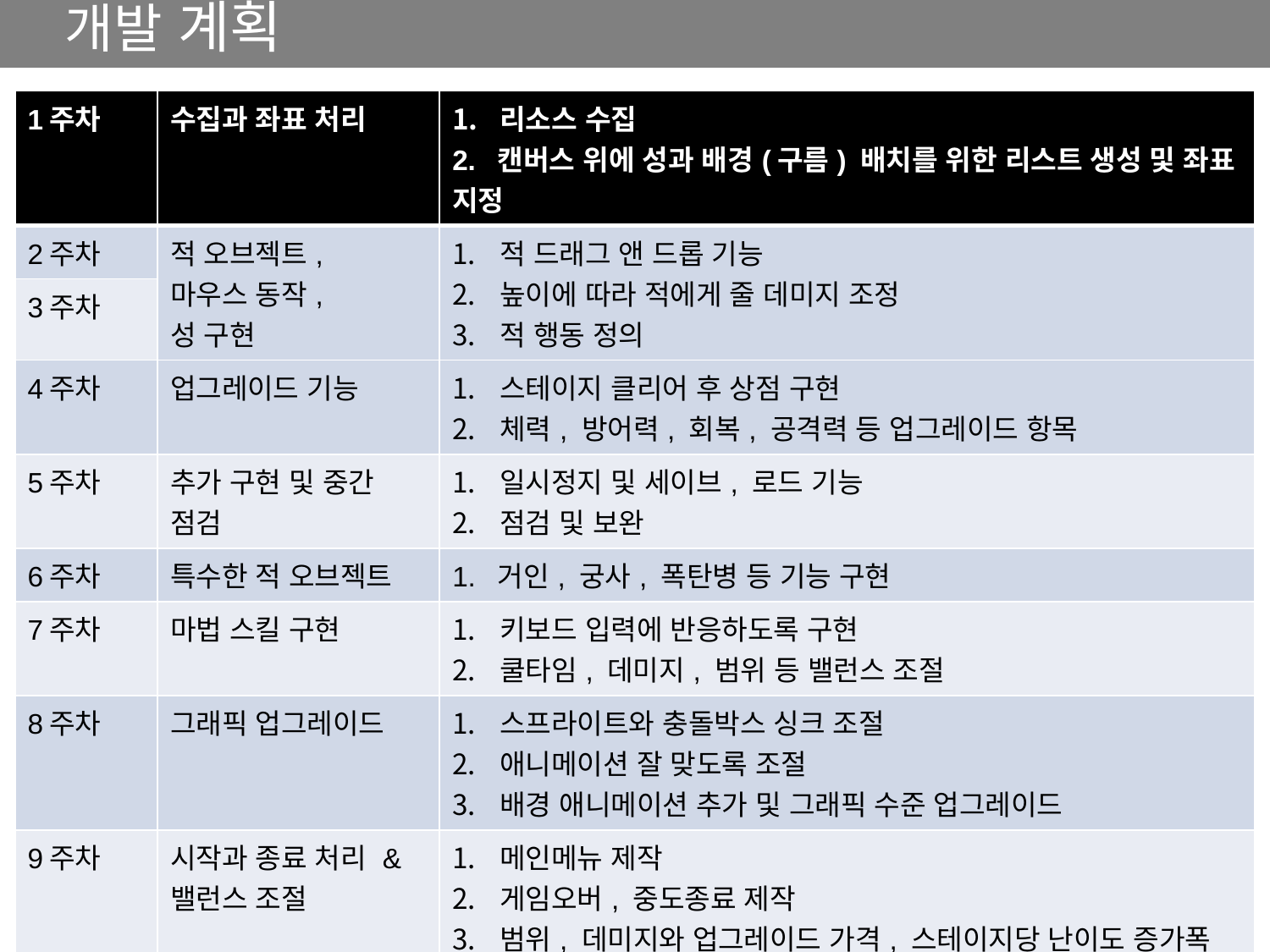

# 개발 계획

| 1주차 | 수집과 좌표 처리 | 리소스 수집 2. 캔버스 위에 성과 배경(구름) 배치를 위한 리스트 생성 및 좌표 지정 |
| --- | --- | --- |
| 2주차 | 적 오브젝트, 마우스 동작, 성 구현 | 적 드래그 앤 드롭 기능 높이에 따라 적에게 줄 데미지 조정 적 행동 정의 |
| 3주차 |  |  |
| 4주차 | 업그레이드 기능 | 스테이지 클리어 후 상점 구현 체력, 방어력, 회복, 공격력 등 업그레이드 항목 |
| 5주차 | 추가 구현 및 중간 점검 | 일시정지 및 세이브, 로드 기능 점검 및 보완 |
| 6주차 | 특수한 적 오브젝트 | 1. 거인, 궁사, 폭탄병 등 기능 구현 |
| 7주차 | 마법 스킬 구현 | 키보드 입력에 반응하도록 구현 쿨타임, 데미지, 범위 등 밸런스 조절 |
| 8주차 | 그래픽 업그레이드 | 스프라이트와 충돌박스 싱크 조절 애니메이션 잘 맞도록 조절 배경 애니메이션 추가 및 그래픽 수준 업그레이드 |
| 9주차 | 시작과 종료 처리 & 밸런스 조절 | 메인메뉴 제작 게임오버, 중도종료 제작 범위, 데미지와 업그레이드 가격, 스테이지당 난이도 증가폭 등 최종 밸런스 조절 |
| 10주차 | 마무리 | 1. 최종 점검 및 릴리즈 |